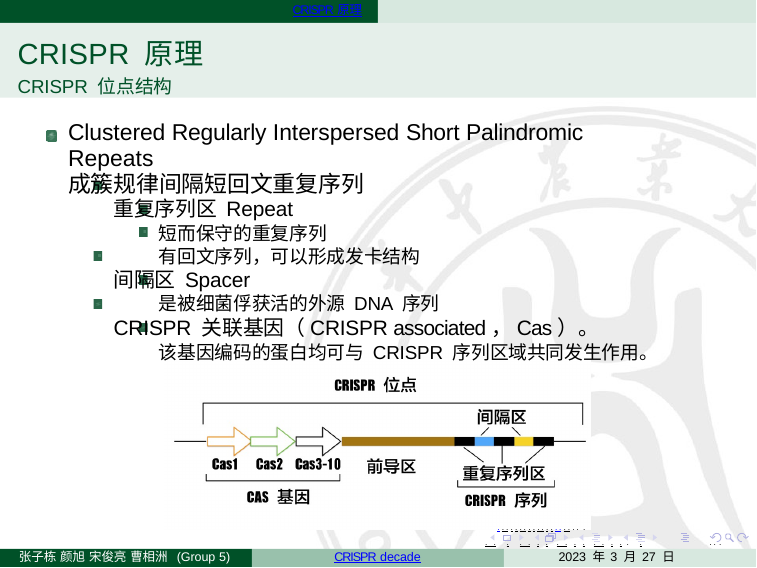

CRISPR 原理
CRISPR 原理
CRISPR 位点结构

Clustered Regularly Interspersed Short Palindromic Repeats
成簇规律间隔短回文重复序列
重复序列区 Repeat
短而保守的重复序列
有回文序列，可以形成发卡结构
间隔区 Spacer
是被细菌俘获活的外源 DNA 序列
CRISPR 关联基因（CRISPR associated，Cas）。
该基因编码的蛋白均可与 CRISPR 序列区域共同发生作用。

. . . . . . . . . . . . . . . . . . . .
.   .     .     .   .   .   .    .   .   .   .    .   .   .   . .     .	. . .
2023 年 3 月 27 日	5 / 22
张子栋 颜旭 宋俊亮 曹相洲 (Group 5)
CRISPR decade